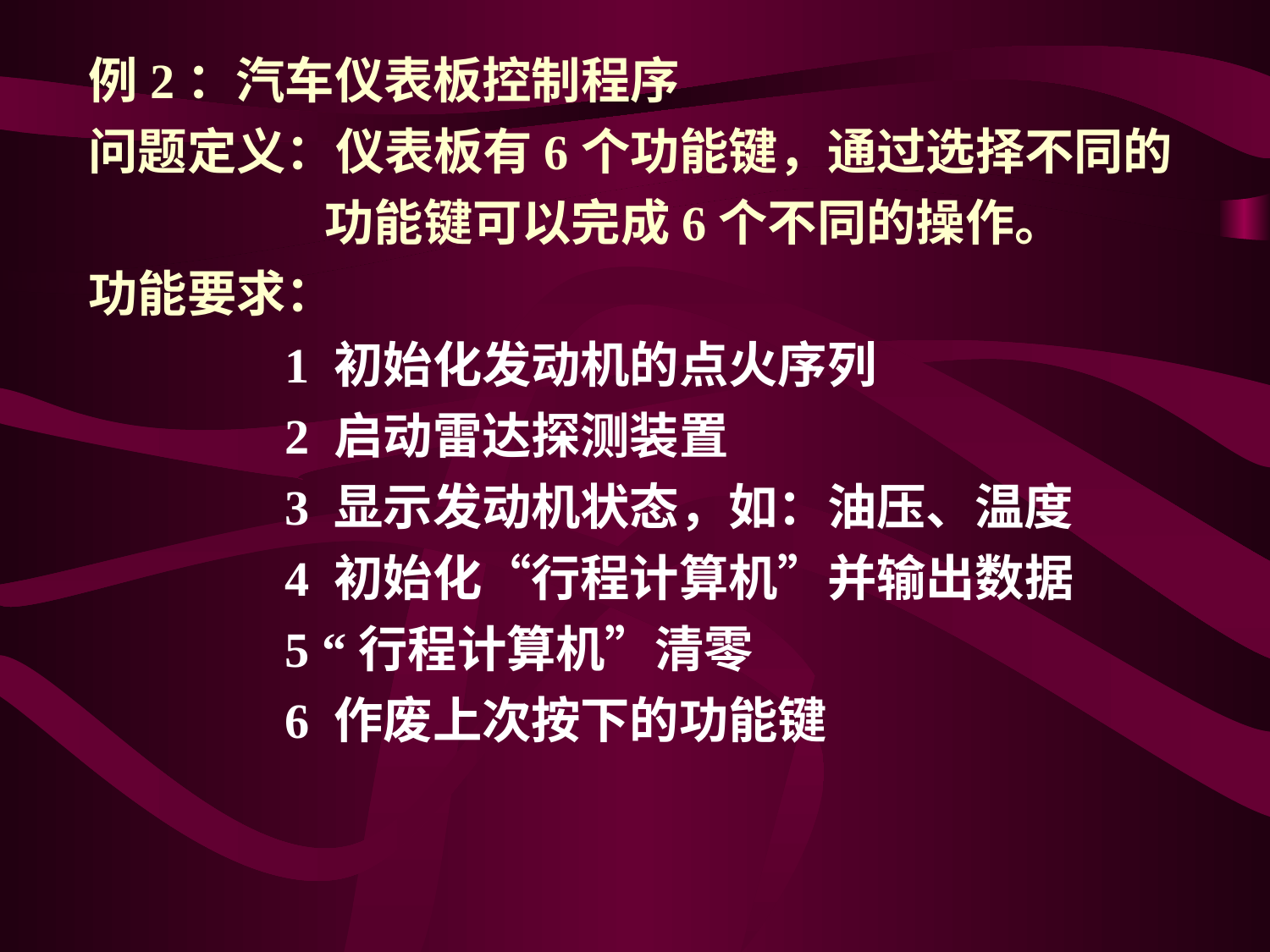

例2：汽车仪表板控制程序
问题定义：仪表板有6个功能键，通过选择不同的
                    功能键可以完成6个不同的操作。
功能要求：
                1 初始化发动机的点火序列
                2 启动雷达探测装置
                3 显示发动机状态，如：油压、温度
                4 初始化“行程计算机”并输出数据
                5 “行程计算机”清零
                6 作废上次按下的功能键

127